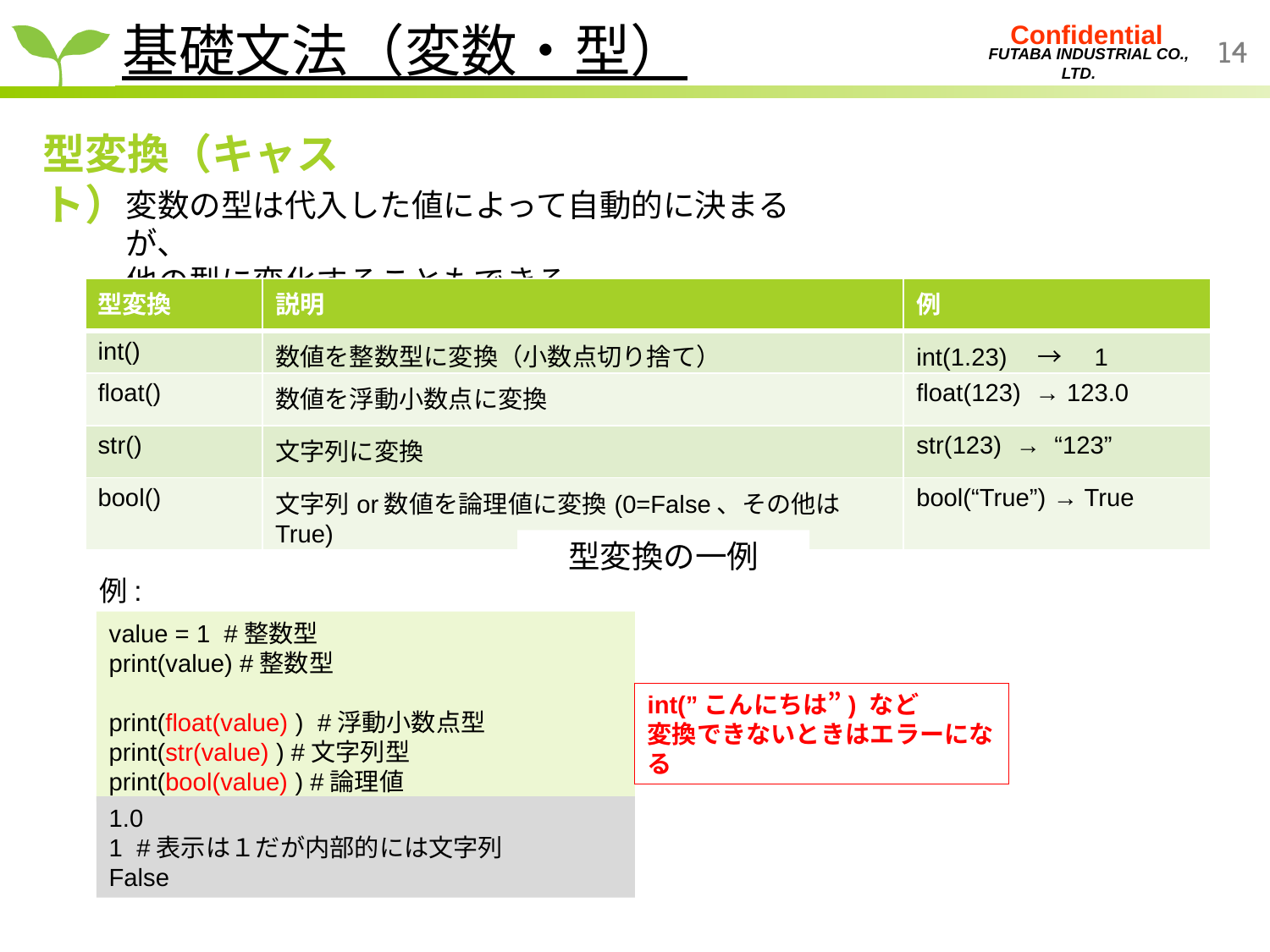

基礎文法（変数・型）
型変換（キャスト）
変数の型は代入した値によって自動的に決まるが、
他の型に変化することもできる。

| 型変換 | 説明 | 例 |
| --- | --- | --- |
| int() | 数値を整数型に変換（小数点切り捨て） | int(1.23)　→　1 |
| float() | 数値を浮動小数点に変換 | float(123) → 123.0 |
| str() | 文字列に変換 | str(123) → “123” |
| bool() | 文字列or数値を論理値に変換(0=False、その他はTrue) | bool(“True”) → True |
型変換の一例
例:
value = 1  #整数型
print(value) #整数型

print(float(value) )  #浮動小数点型
print(str(value) ) #文字列型
print(bool(value) ) #論理値
int(”こんにちは”) など
変換できないときはエラーになる
1.0
1  #表示は１だが内部的には文字列
False